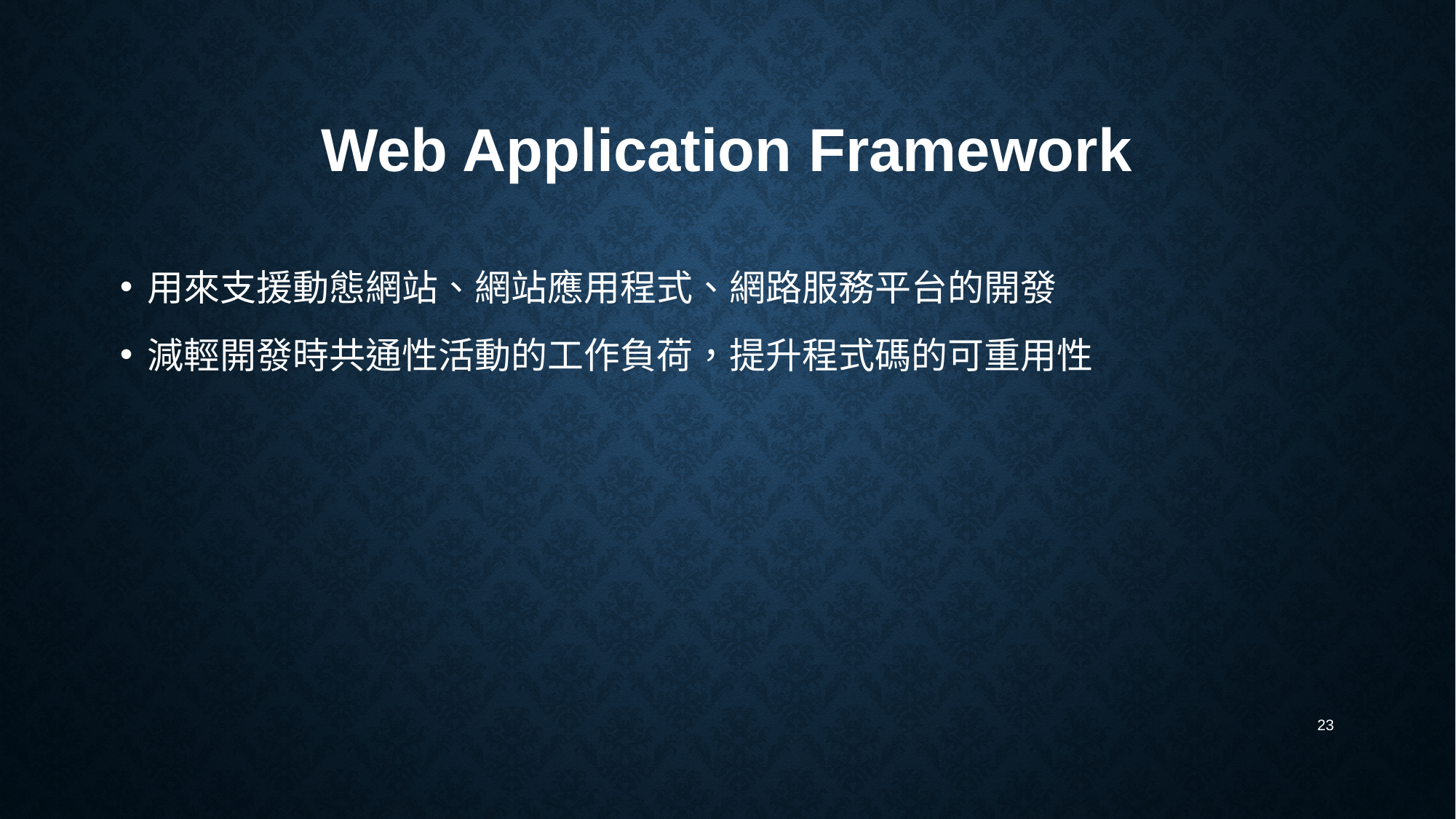

# Web Application Framework
用來支援動態網站、網站應用程式、網路服務平台的開發
減輕開發時共通性活動的工作負荷，提升程式碼的可重用性
23